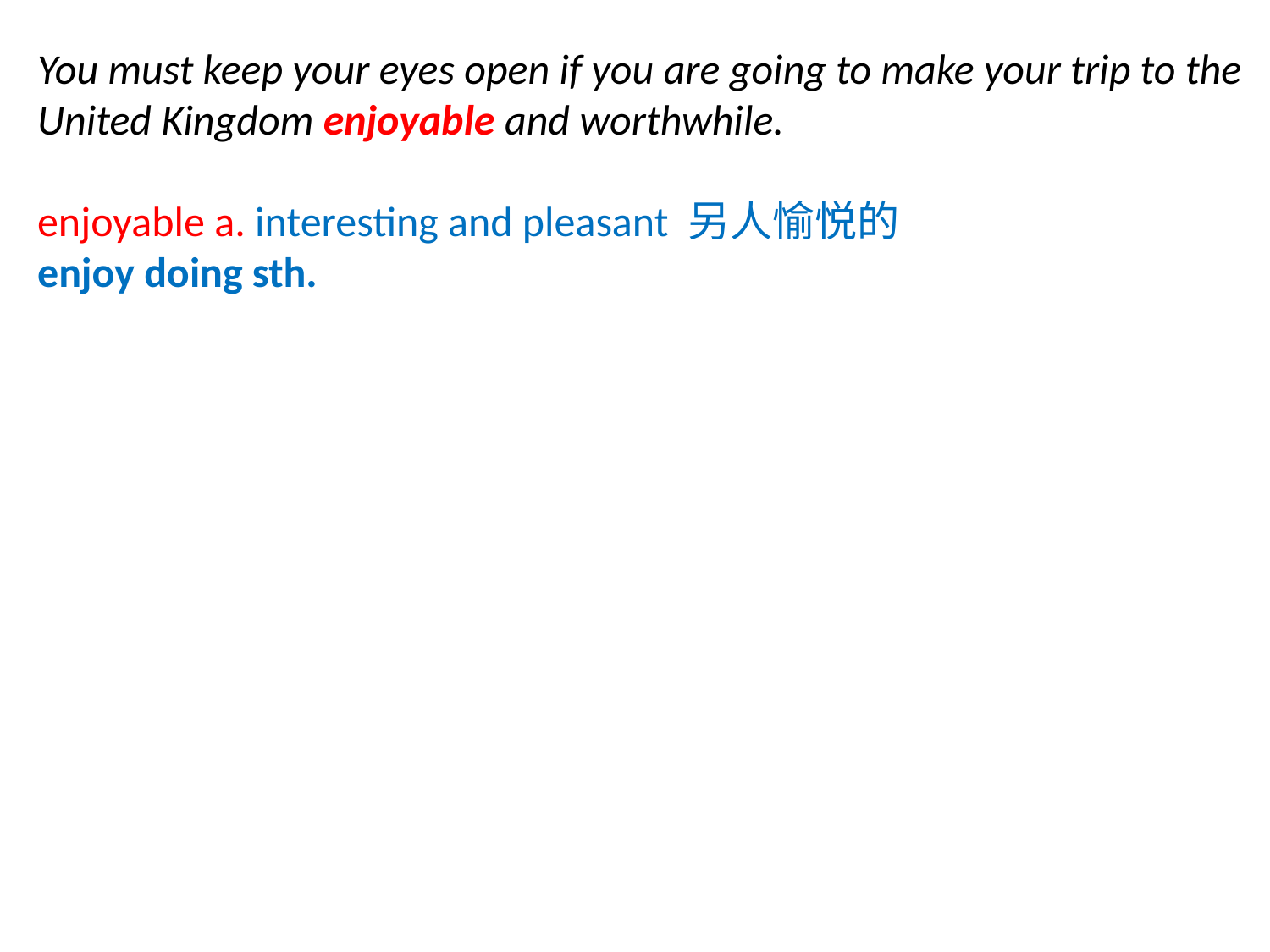

You must keep your eyes open if you are going to make your trip to the United Kingdom enjoyable and worthwhile.

enjoyable a. interesting and pleasant 另人愉悦的
enjoy doing sth.